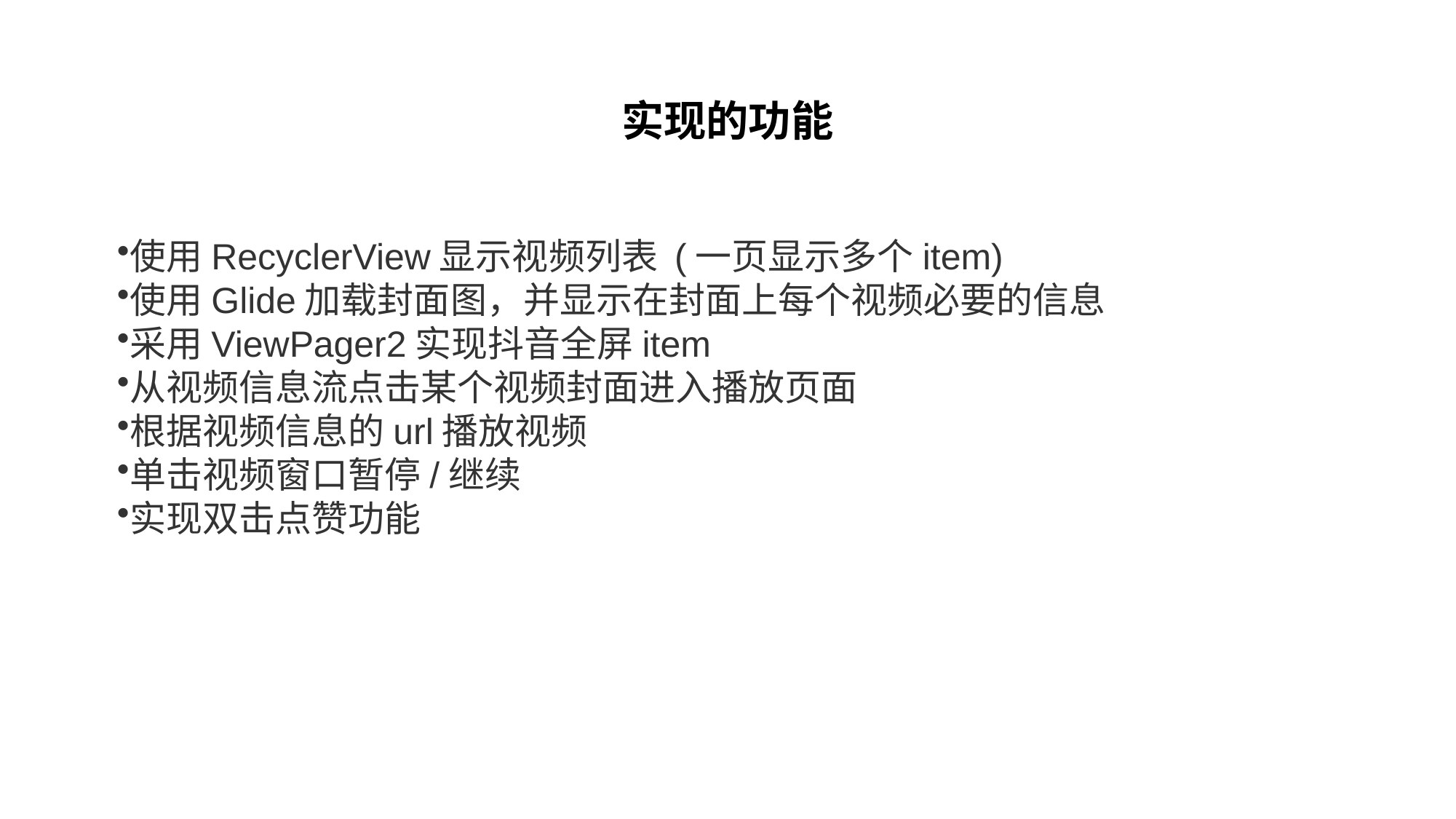

# 实现的功能

使用RecyclerView显示视频列表 (一页显示多个item)
使用Glide加载封面图，并显示在封面上每个视频必要的信息
采用ViewPager2实现抖音全屏item
从视频信息流点击某个视频封面进入播放页面
根据视频信息的url播放视频
单击视频窗口暂停/继续
实现双击点赞功能